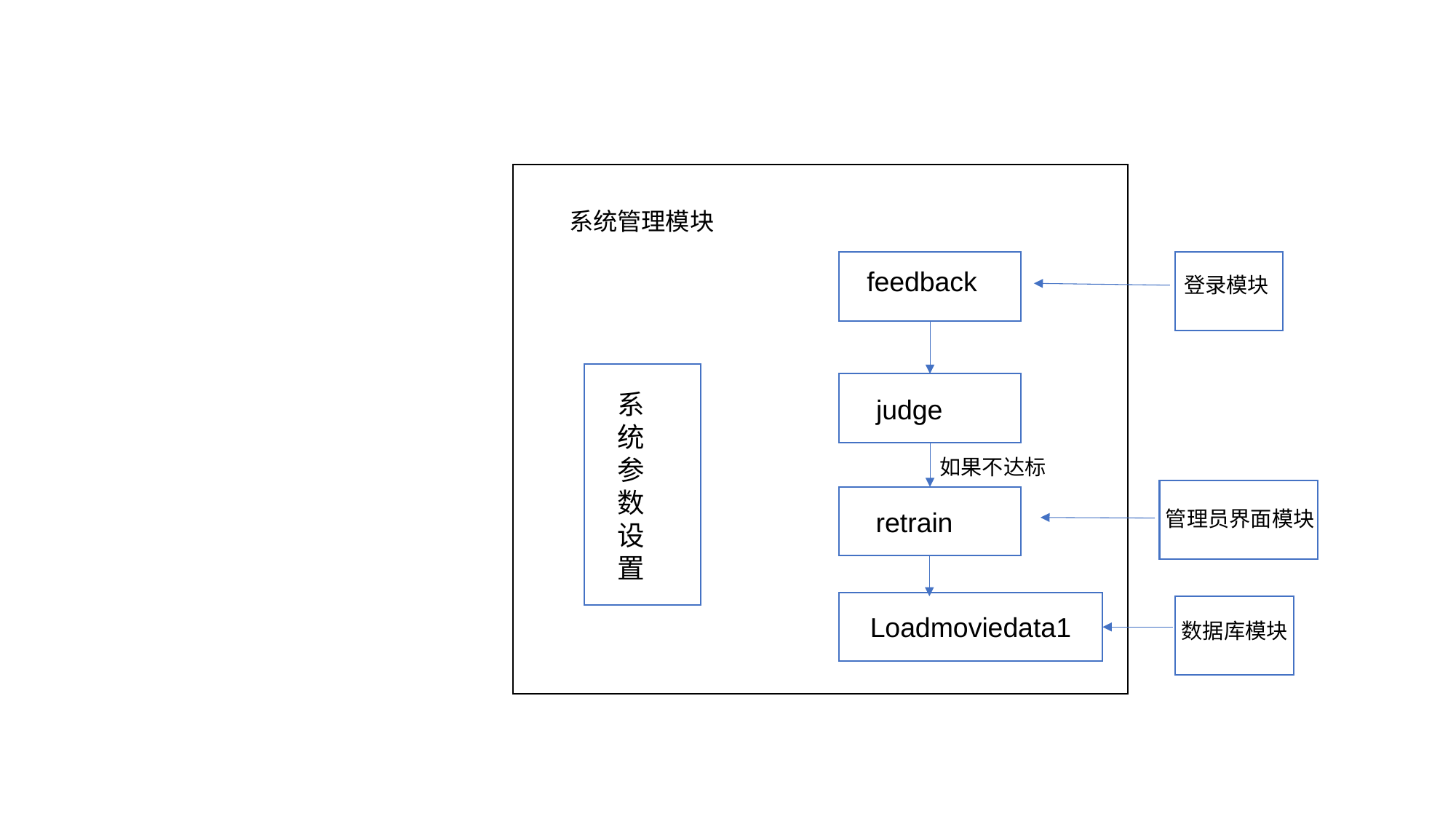

系统管理模块

feedback
登录模块

系统参数设置
judge
如果不达标

retrain
管理员界面模块

Loadmoviedata1
数据库模块